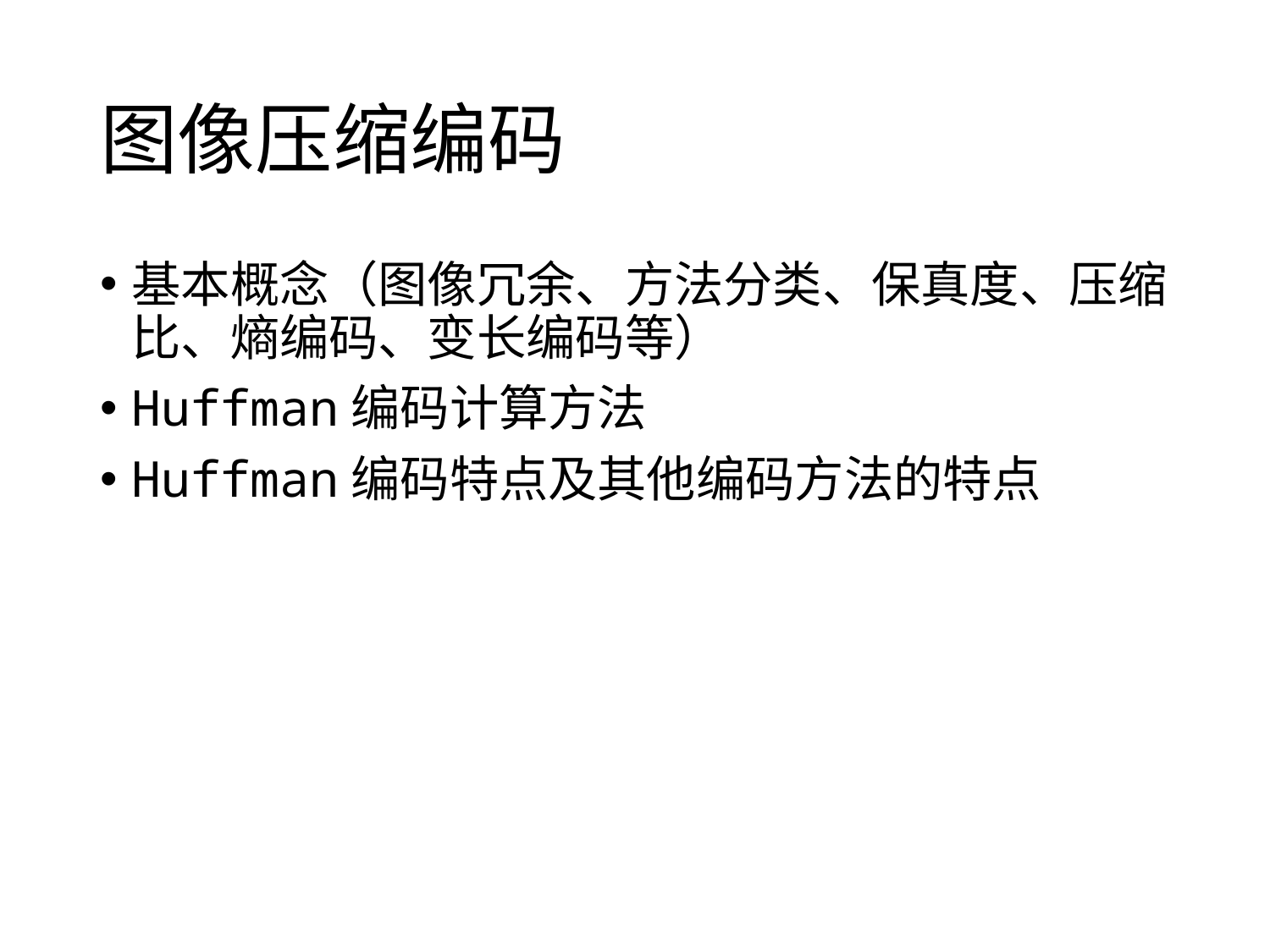

# 图像压缩编码
基本概念（图像冗余、方法分类、保真度、压缩比、熵编码、变长编码等）
Huffman编码计算方法
Huffman编码特点及其他编码方法的特点